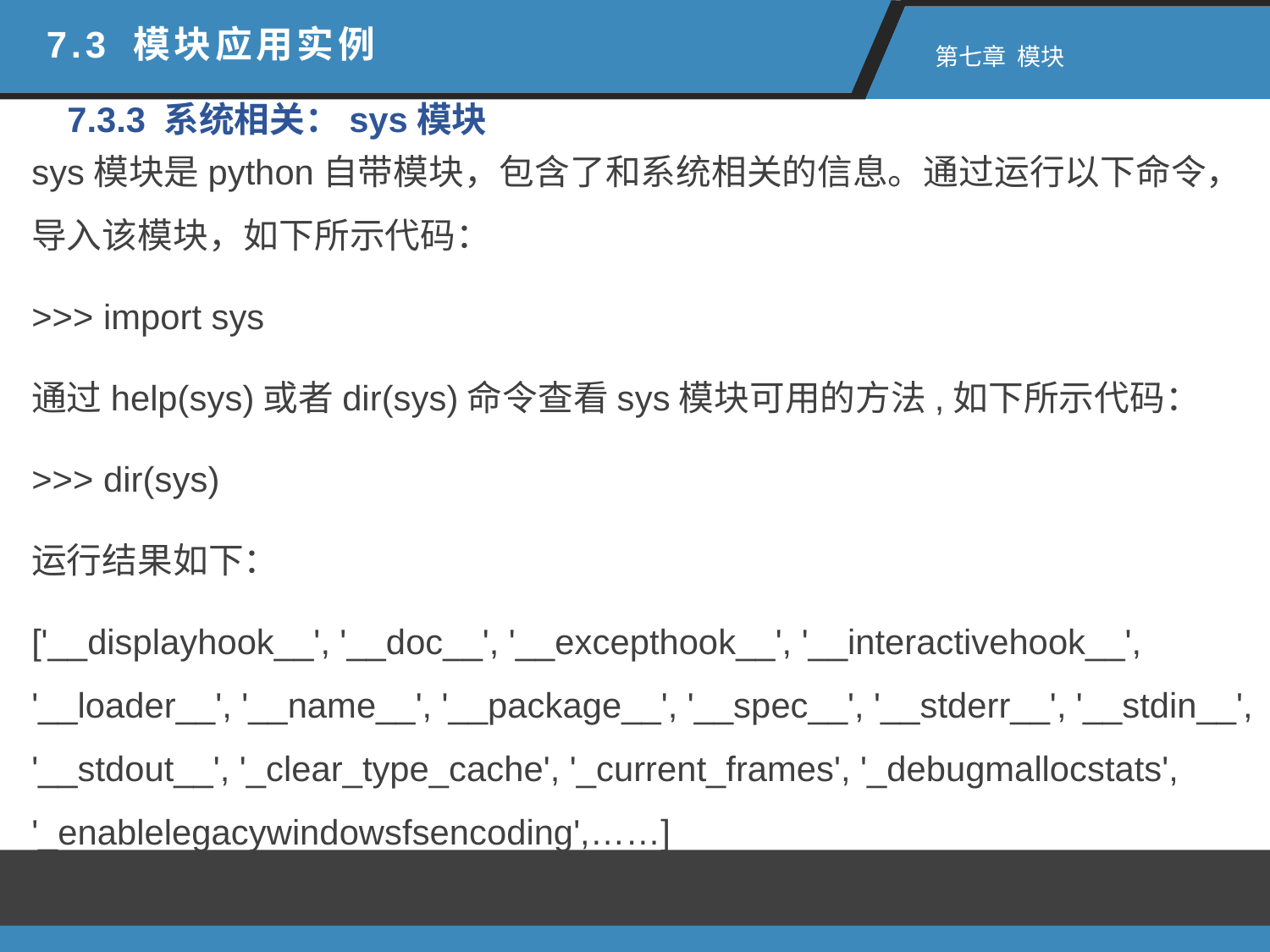

7.3 模块应用实例
  第七章  模块
7.3.3 系统相关：sys模块
sys模块是python自带模块，包含了和系统相关的信息。通过运行以下命令，导入该模块，如下所示代码：
>>> import sys
通过help(sys)或者dir(sys)命令查看sys模块可用的方法,如下所示代码：
>>> dir(sys)
运行结果如下：
['__displayhook__', '__doc__', '__excepthook__', '__interactivehook__', '__loader__', '__name__', '__package__', '__spec__', '__stderr__', '__stdin__', '__stdout__', '_clear_type_cache', '_current_frames', '_debugmallocstats', '_enablelegacywindowsfsencoding',……]